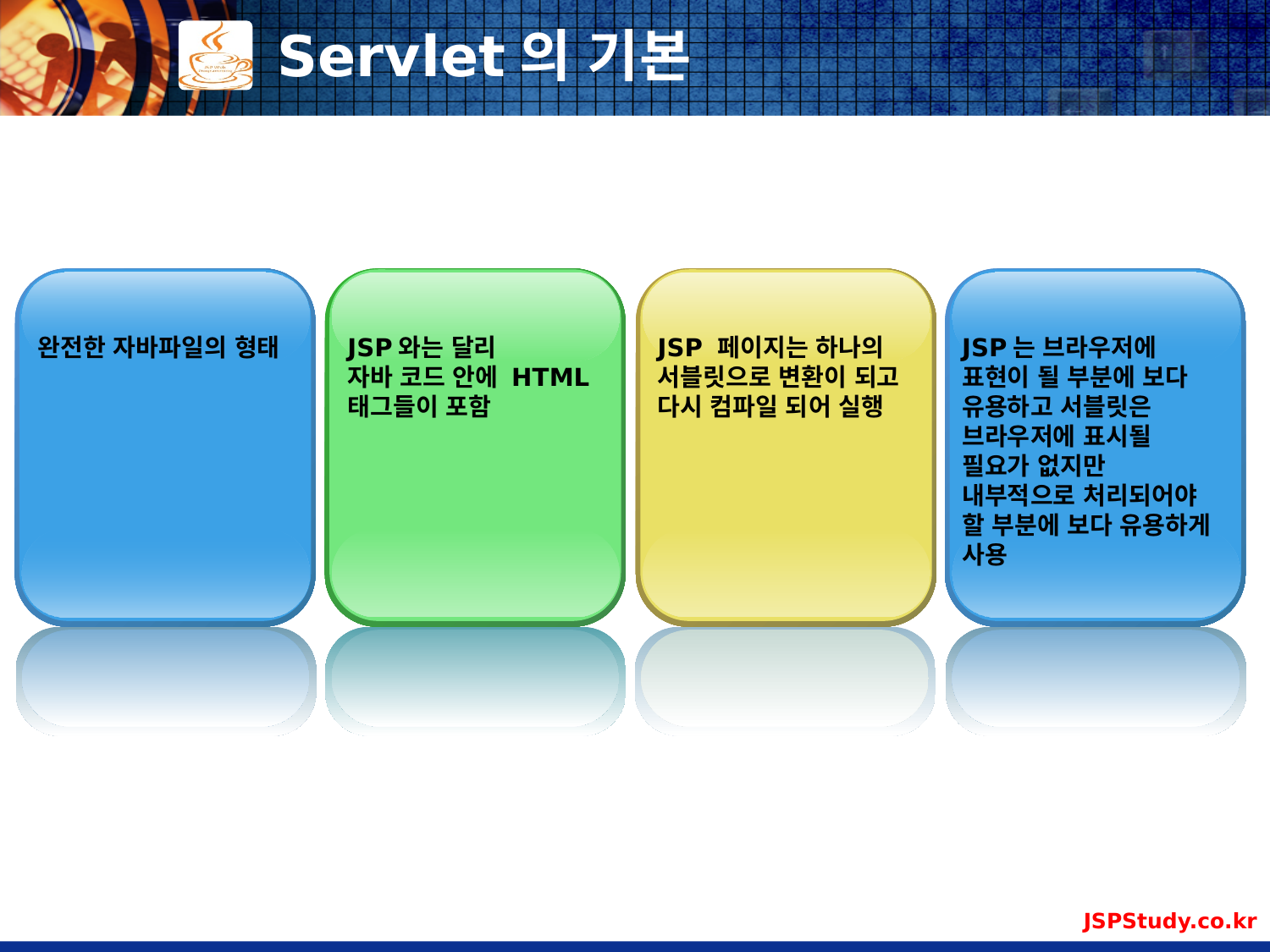

# Servlet의 기본

완전한 자바파일의 형태

JSP와는 달리
자바 코드 안에 HTML 태그들이 포함
JSP 페이지는 하나의 서블릿으로 변환이 되고 다시 컴파일 되어 실행
JSP는 브라우저에 표현이 될 부분에 보다 유용하고 서블릿은 브라우저에 표시될 필요가 없지만 내부적으로 처리되어야 할 부분에 보다 유용하게 사용
JSPStudy.co.kr